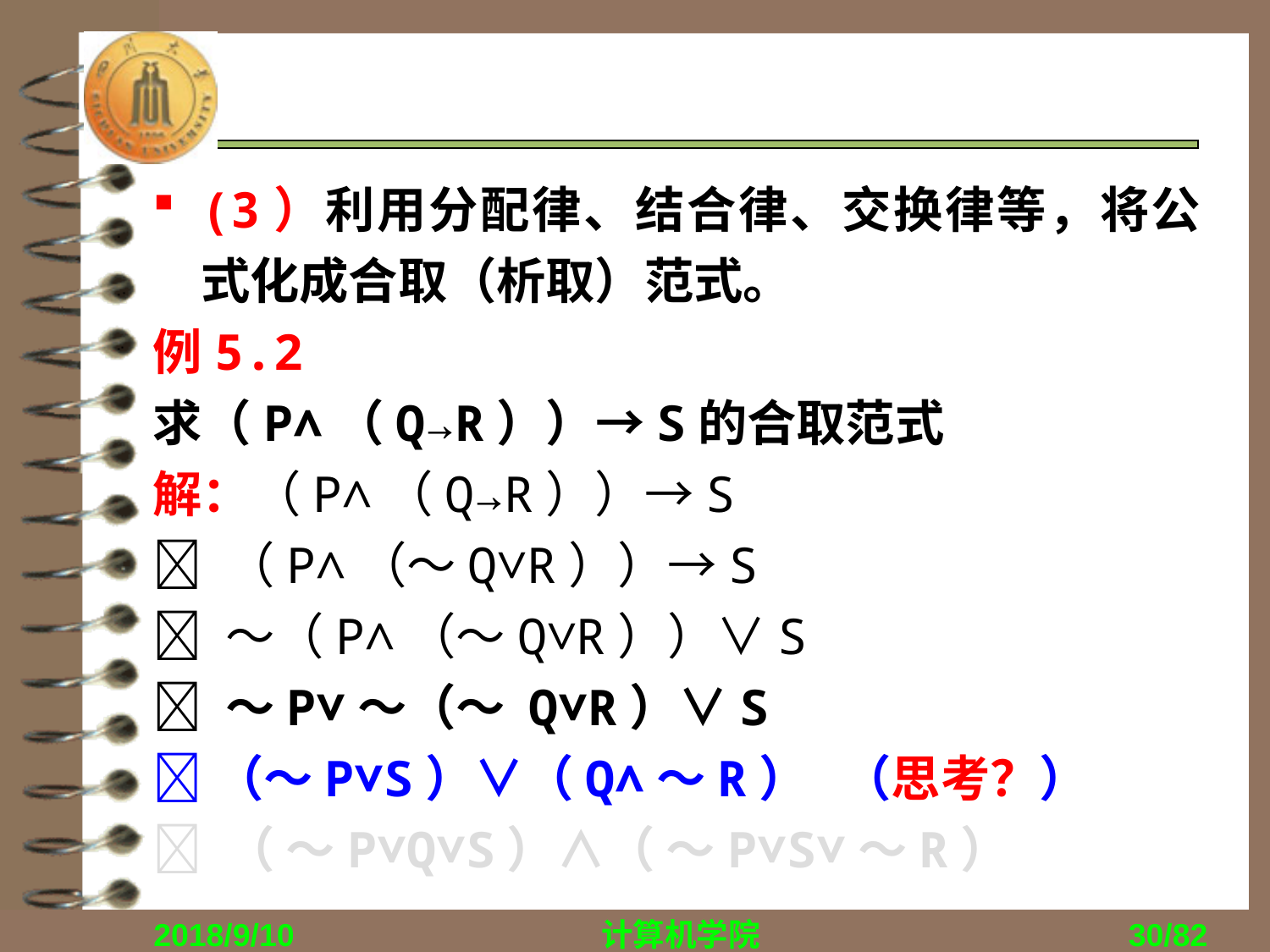

#
(3）利用分配律、结合律、交换律等，将公式化成合取（析取）范式。
例5.2
求（P∧（Q→R））→S的合取范式
解：（P∧（Q→R））→S
⇔ （P∧（～Q∨R））→S
⇔ ～（P∧（～Q∨R））∨S
⇔ ～P∨～（～ Q∨R）∨S
⇔（～P∨S）∨（Q∧～R）   （思考？）
⇔ （ ～P∨Q∨S）∧（ ～P∨S∨～R）
2018/9/10
计算机学院
30/82